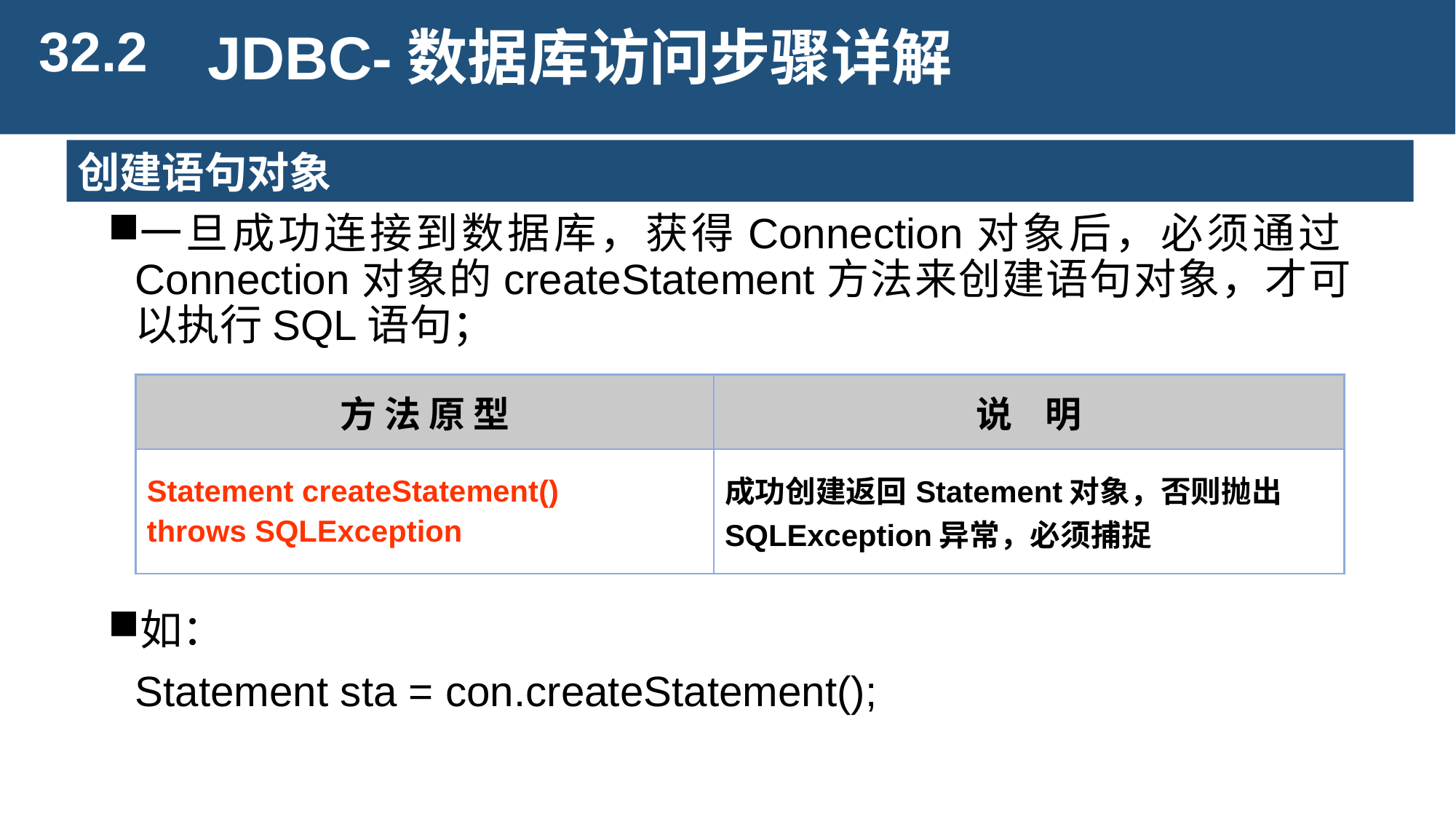

32.2
JDBC-数据库访问步骤详解
创建语句对象
一旦成功连接到数据库，获得Connection对象后，必须通过Connection对象的createStatement方法来创建语句对象，才可以执行SQL语句；

如：
	Statement sta = con.createStatement();
| 方 法 原 型 | 说 明 |
| --- | --- |
| Statement createStatement() throws SQLException | 成功创建返回Statement对象，否则抛出SQLException异常，必须捕捉 |